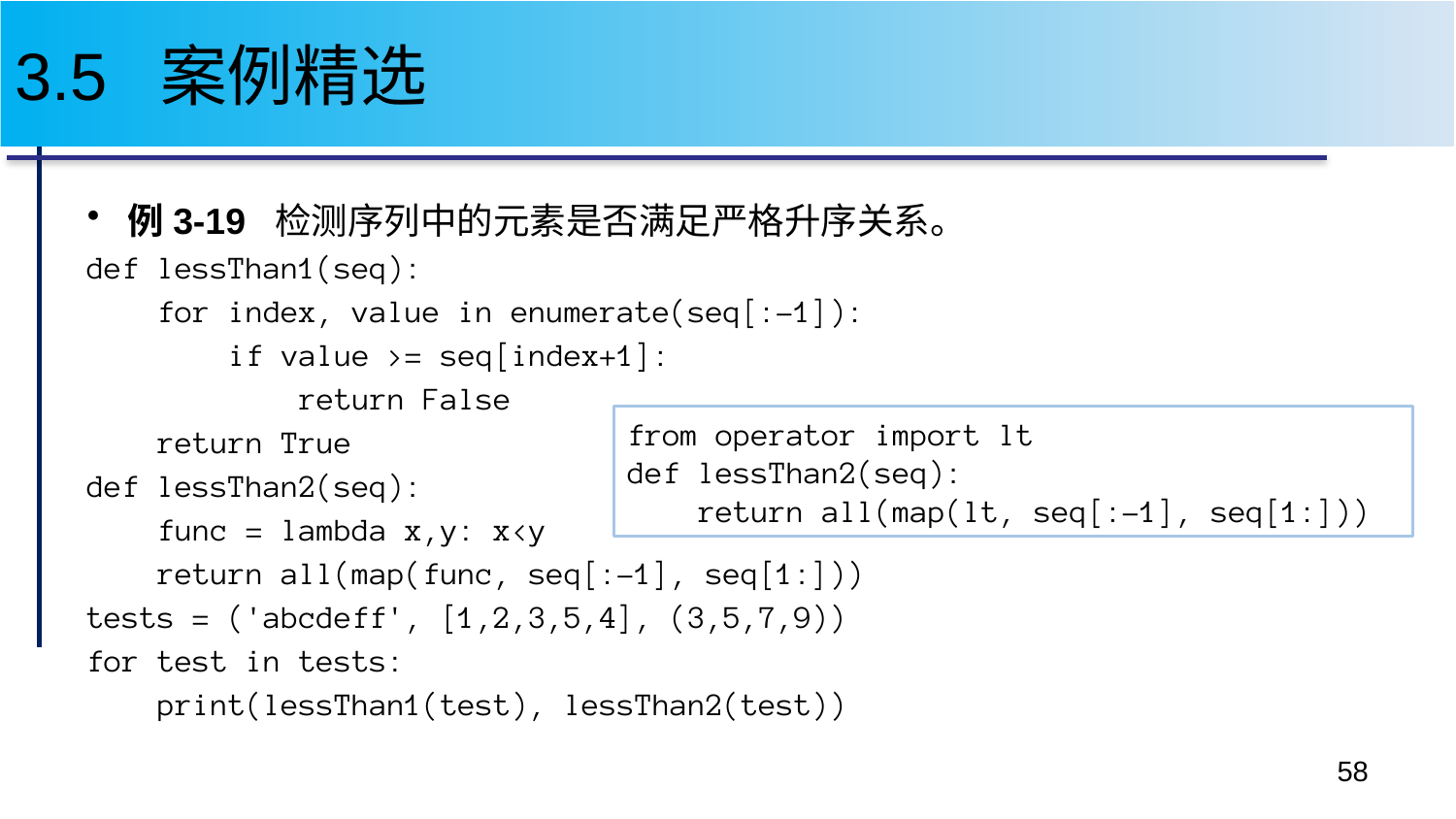

# 3.5  案例精选
例3-19  检测序列中的元素是否满足严格升序关系。
def lessThan1(seq):
    for index, value in enumerate(seq[:-1]):
        if value >= seq[index+1]:
            return False
    return True
def lessThan2(seq):
    func = lambda x,y: x<y
    return all(map(func, seq[:-1], seq[1:]))
tests = ('abcdeff', [1,2,3,5,4], (3,5,7,9))
for test in tests:
    print(lessThan1(test), lessThan2(test))
from operator import lt
def lessThan2(seq):
    return all(map(lt, seq[:-1], seq[1:]))
58